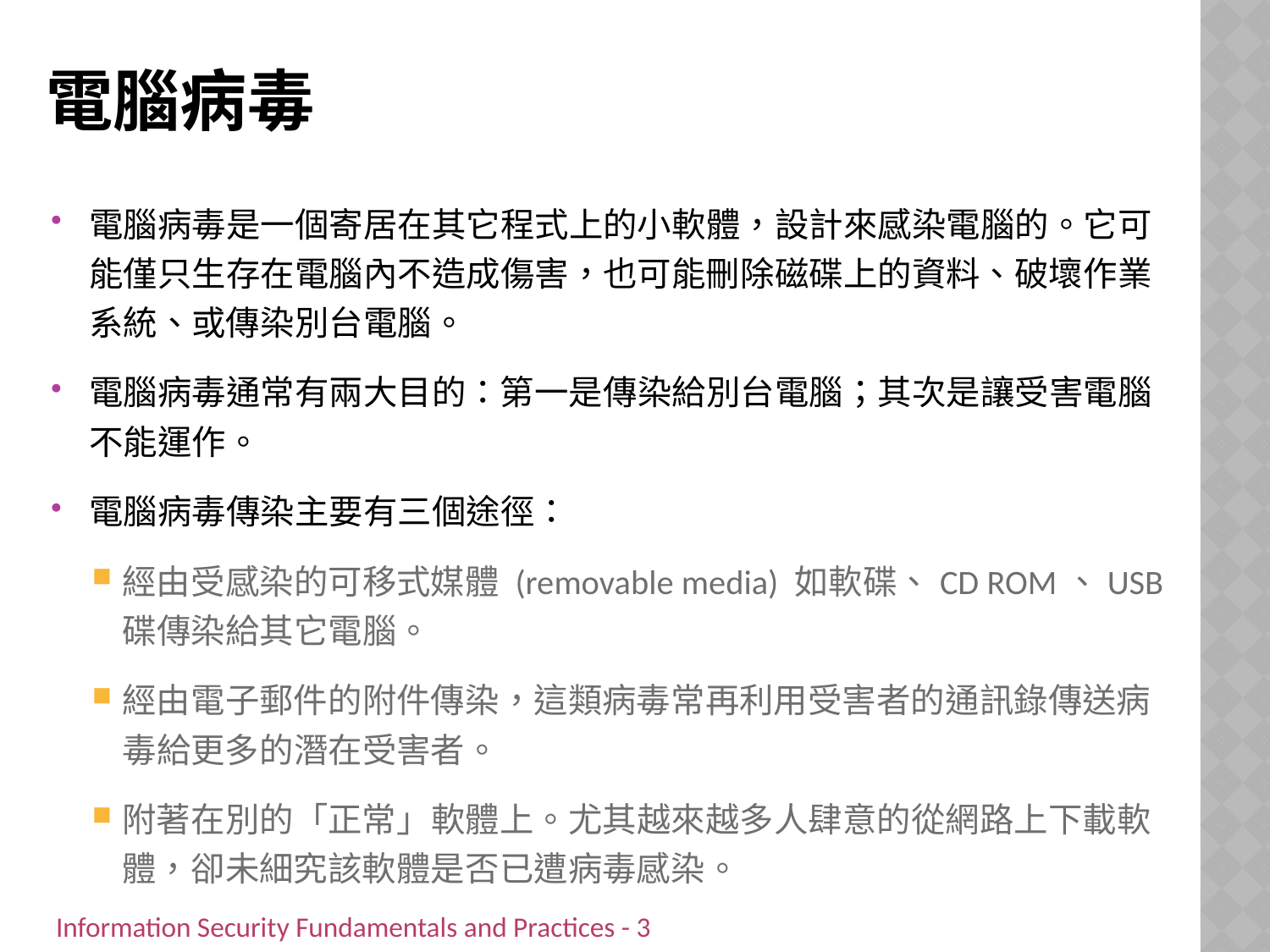

# 電腦病毒
電腦病毒是一個寄居在其它程式上的小軟體，設計來感染電腦的。它可能僅只生存在電腦內不造成傷害，也可能刪除磁碟上的資料、破壞作業系統、或傳染別台電腦。
電腦病毒通常有兩大目的：第一是傳染給別台電腦；其次是讓受害電腦不能運作。
電腦病毒傳染主要有三個途徑：
經由受感染的可移式媒體 (removable media) 如軟碟、CD ROM、USB 碟傳染給其它電腦。
經由電子郵件的附件傳染，這類病毒常再利用受害者的通訊錄傳送病毒給更多的潛在受害者。
附著在別的「正常」軟體上。尤其越來越多人肆意的從網路上下載軟體，卻未細究該軟體是否已遭病毒感染。